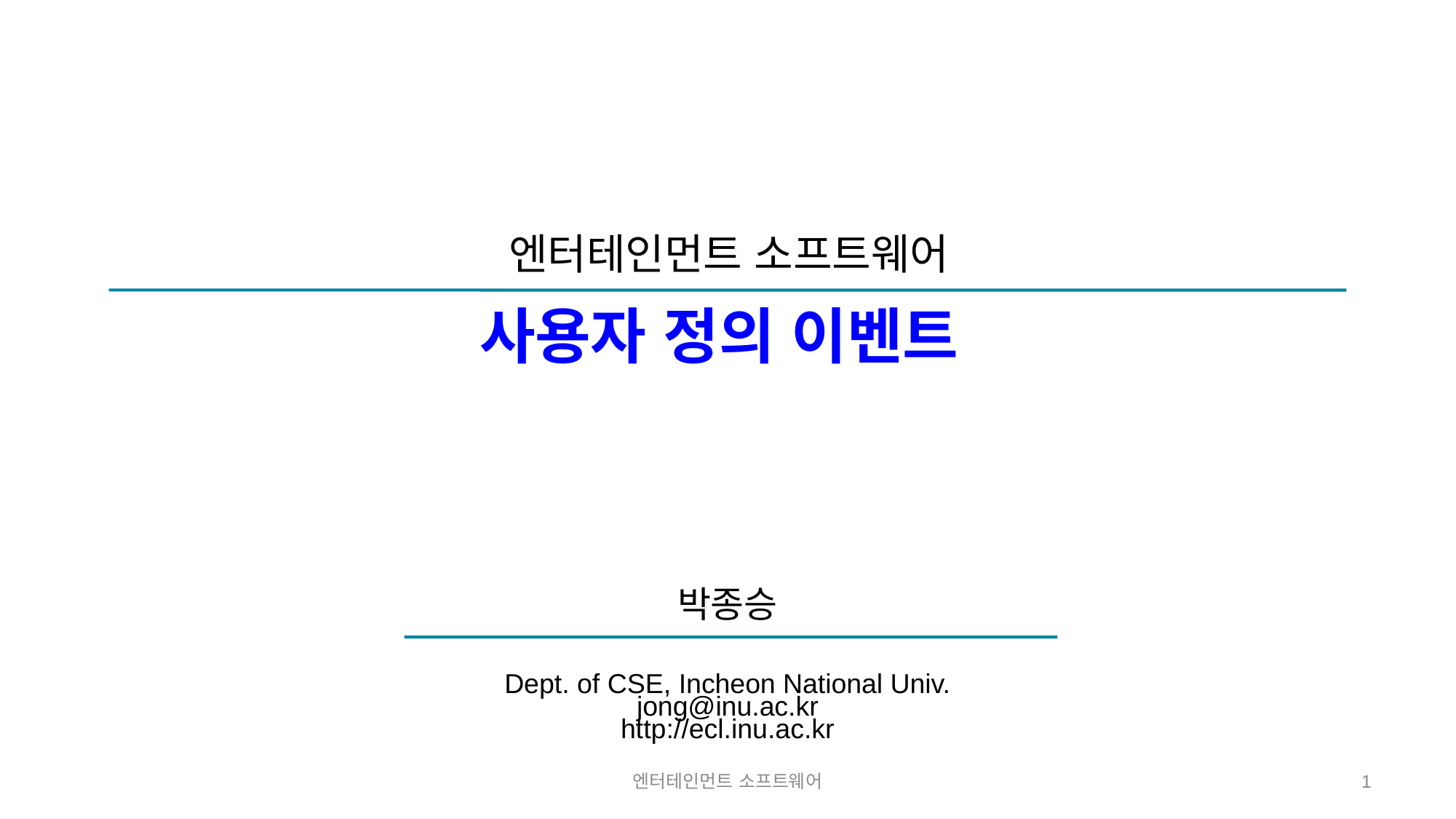

# 사용자 정의 이벤트

엔터테인먼트 소프트웨어
1